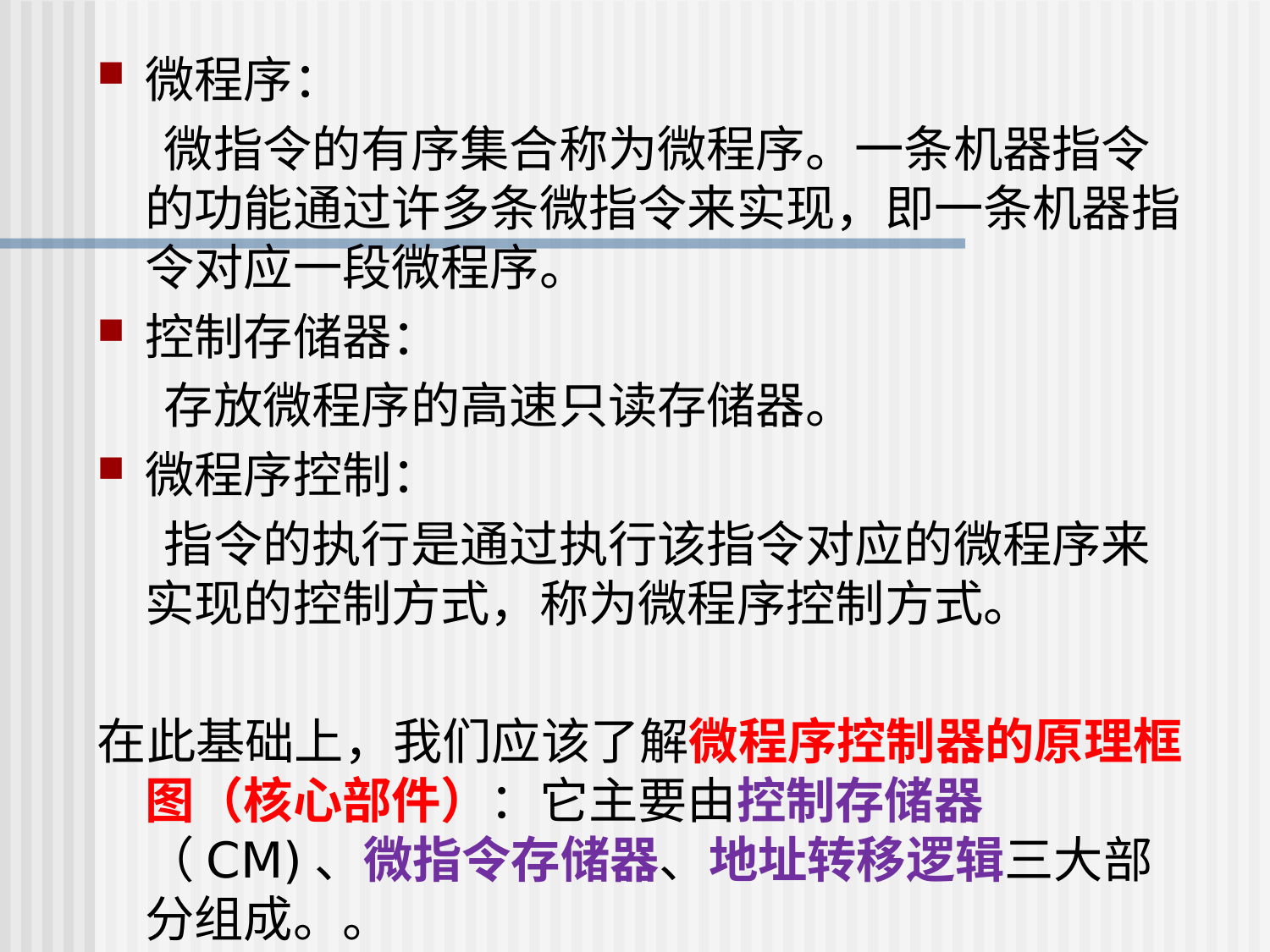

微程序：
     微指令的有序集合称为微程序。一条机器指令的功能通过许多条微指令来实现，即一条机器指令对应一段微程序。
控制存储器：
     存放微程序的高速只读存储器。
微程序控制：
     指令的执行是通过执行该指令对应的微程序来实现的控制方式，称为微程序控制方式。

在此基础上，我们应该了解微程序控制器的原理框图（核心部件）：它主要由控制存储器（CM)、微指令存储器、地址转移逻辑三大部分组成。。